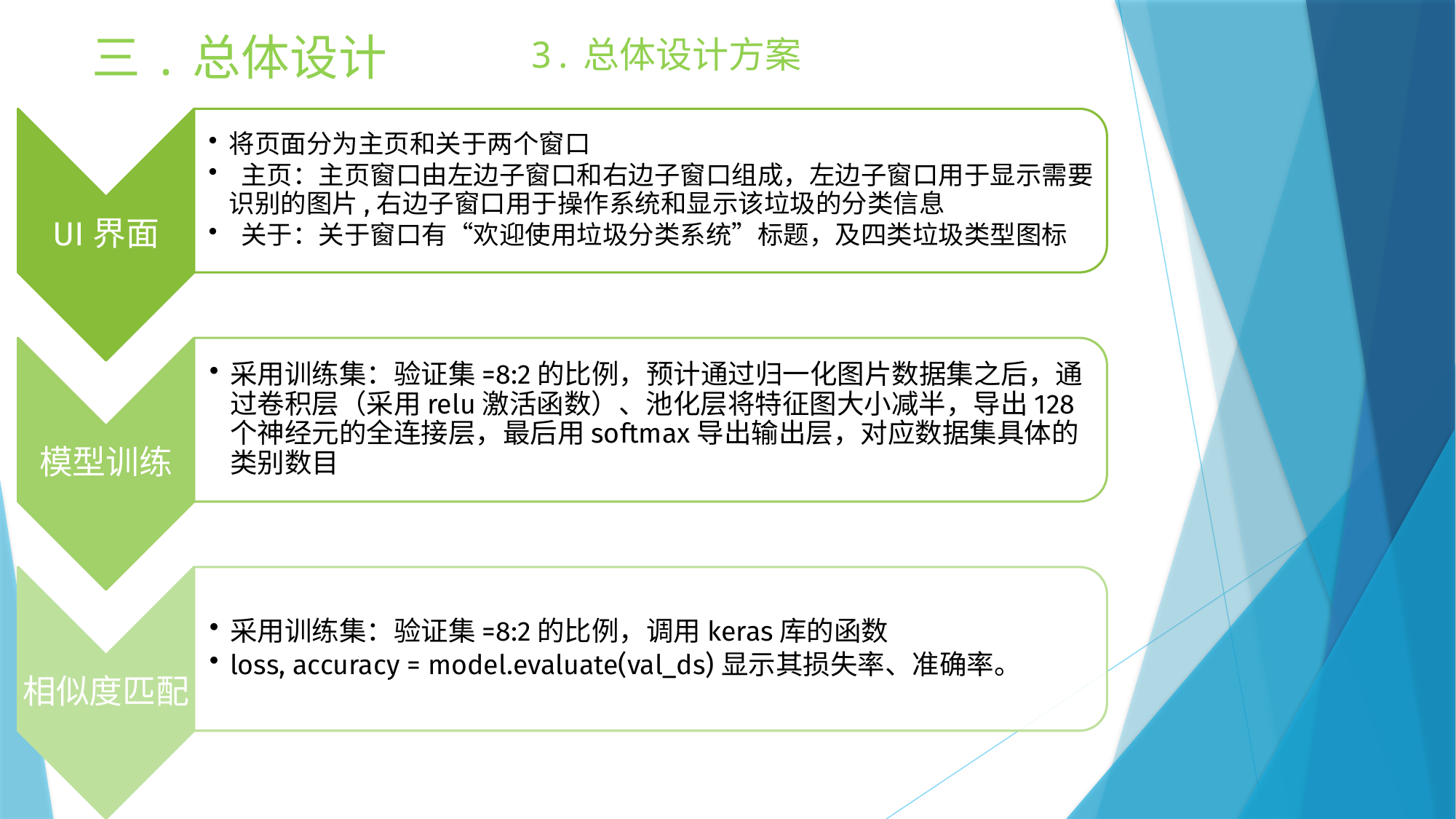

# 三.总体设计
3.总体设计方案
UI界面
将页面分为主页和关于两个窗口
 主页：主页窗口由左边子窗口和右边子窗口组成，左边子窗口用于显示需要识别的图片,右边子窗口用于操作系统和显示该垃圾的分类信息
 关于：关于窗口有“欢迎使用垃圾分类系统”标题，及四类垃圾类型图标
模型训练
采用训练集：验证集=8:2的比例，预计通过归一化图片数据集之后，通过卷积层（采用relu激活函数）、池化层将特征图大小减半，导出128个神经元的全连接层，最后用softmax导出输出层，对应数据集具体的类别数目
相似度匹配
采用训练集：验证集=8:2的比例，调用keras库的函数
loss, accuracy = model.evaluate(val_ds)显示其损失率、准确率。